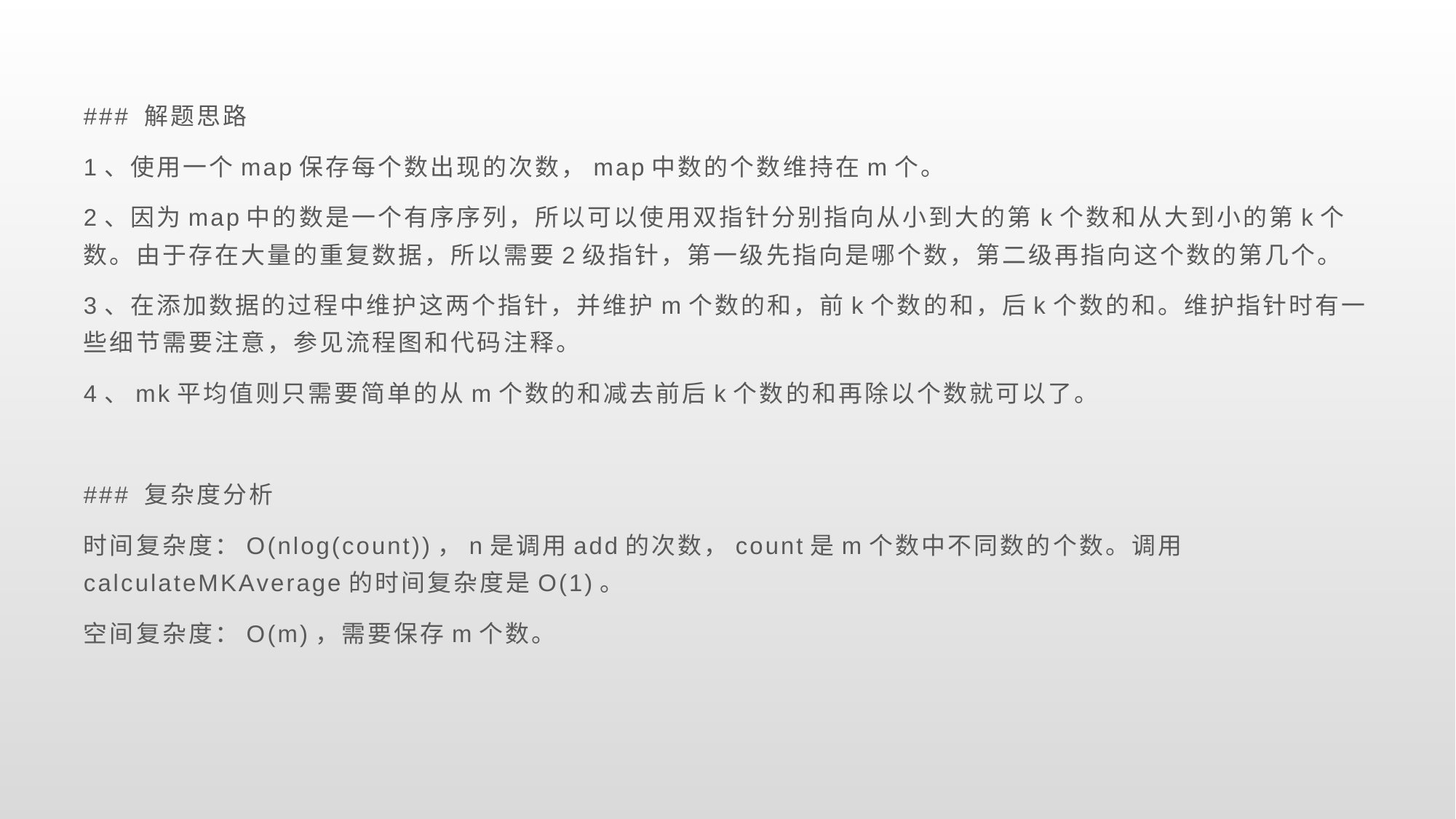

### 解题思路
1、使用一个map保存每个数出现的次数，map中数的个数维持在m个。
2、因为map中的数是一个有序序列，所以可以使用双指针分别指向从小到大的第k个数和从大到小的第k个数。由于存在大量的重复数据，所以需要2级指针，第一级先指向是哪个数，第二级再指向这个数的第几个。
3、在添加数据的过程中维护这两个指针，并维护m个数的和，前k个数的和，后k个数的和。维护指针时有一些细节需要注意，参见流程图和代码注释。
4、mk平均值则只需要简单的从m个数的和减去前后k个数的和再除以个数就可以了。

### 复杂度分析
时间复杂度：O(nlog(count))，n是调用add的次数，count是m个数中不同数的个数。调用calculateMKAverage的时间复杂度是O(1)。
空间复杂度：O(m)，需要保存m个数。